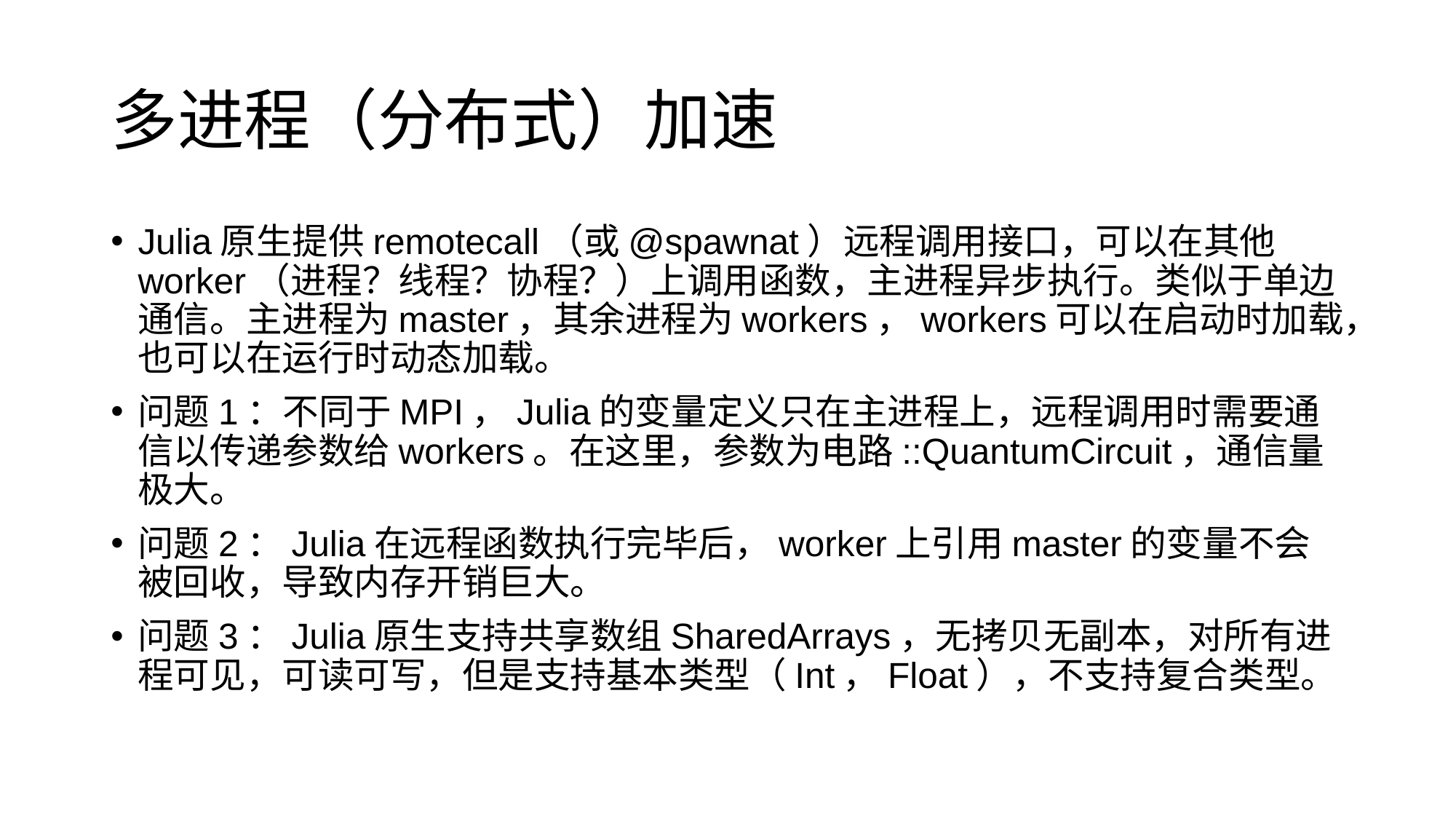

# 多进程（分布式）加速
Julia原生提供remotecall（或@spawnat）远程调用接口，可以在其他worker（进程？线程？协程？）上调用函数，主进程异步执行。类似于单边通信。主进程为master，其余进程为workers，workers可以在启动时加载，也可以在运行时动态加载。
问题1：不同于MPI，Julia的变量定义只在主进程上，远程调用时需要通信以传递参数给workers。在这里，参数为电路::QuantumCircuit，通信量极大。
问题2：Julia在远程函数执行完毕后，worker上引用master的变量不会被回收，导致内存开销巨大。
问题3：Julia原生支持共享数组SharedArrays，无拷贝无副本，对所有进程可见，可读可写，但是支持基本类型（Int，Float），不支持复合类型。